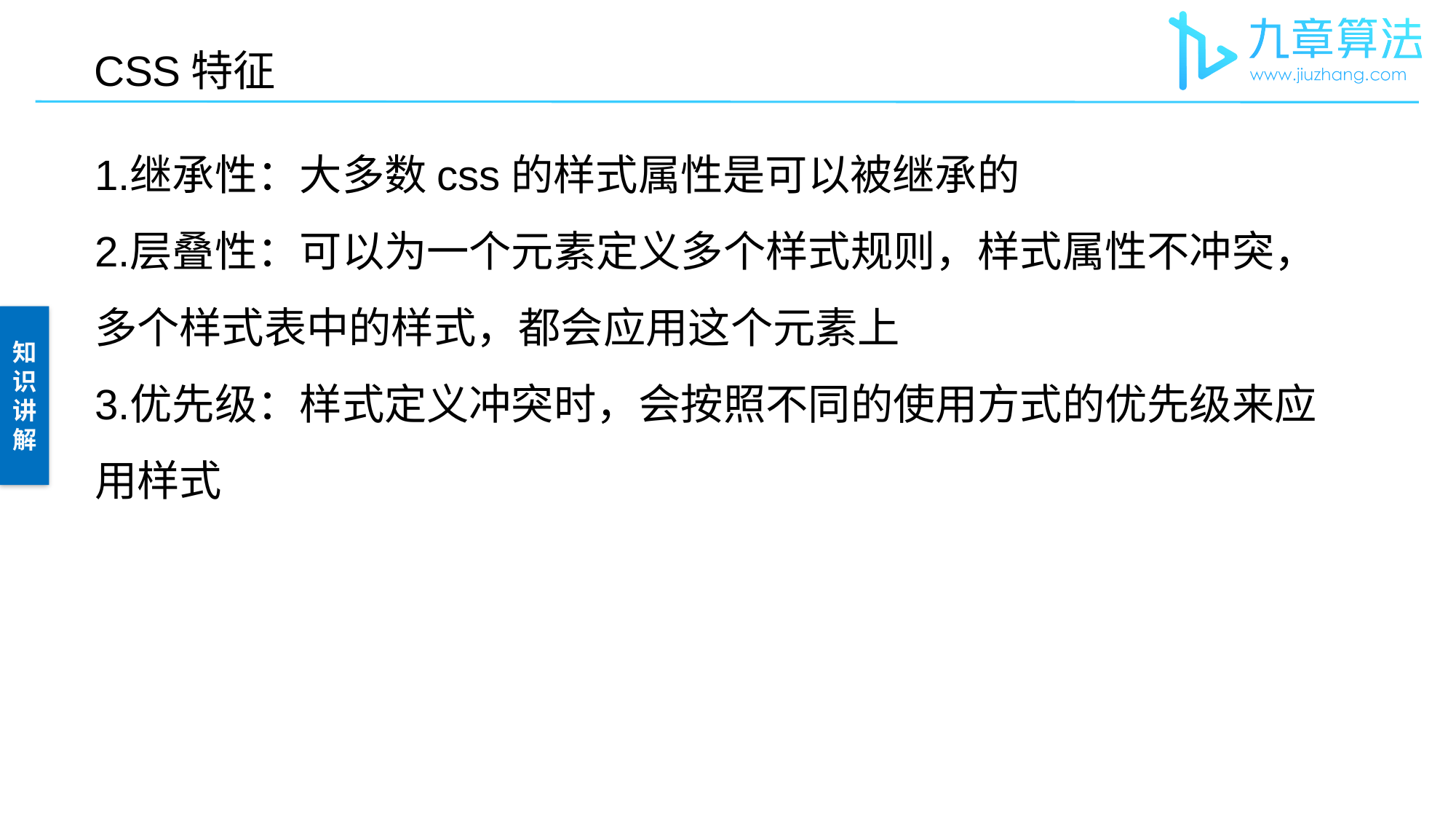

# CSS特征
继承性：大多数css的样式属性是可以被继承的
层叠性：可以为一个元素定义多个样式规则，样式属性不冲突，多个样式表中的样式，都会应用这个元素上
优先级：样式定义冲突时，会按照不同的使用方式的优先级来应用样式